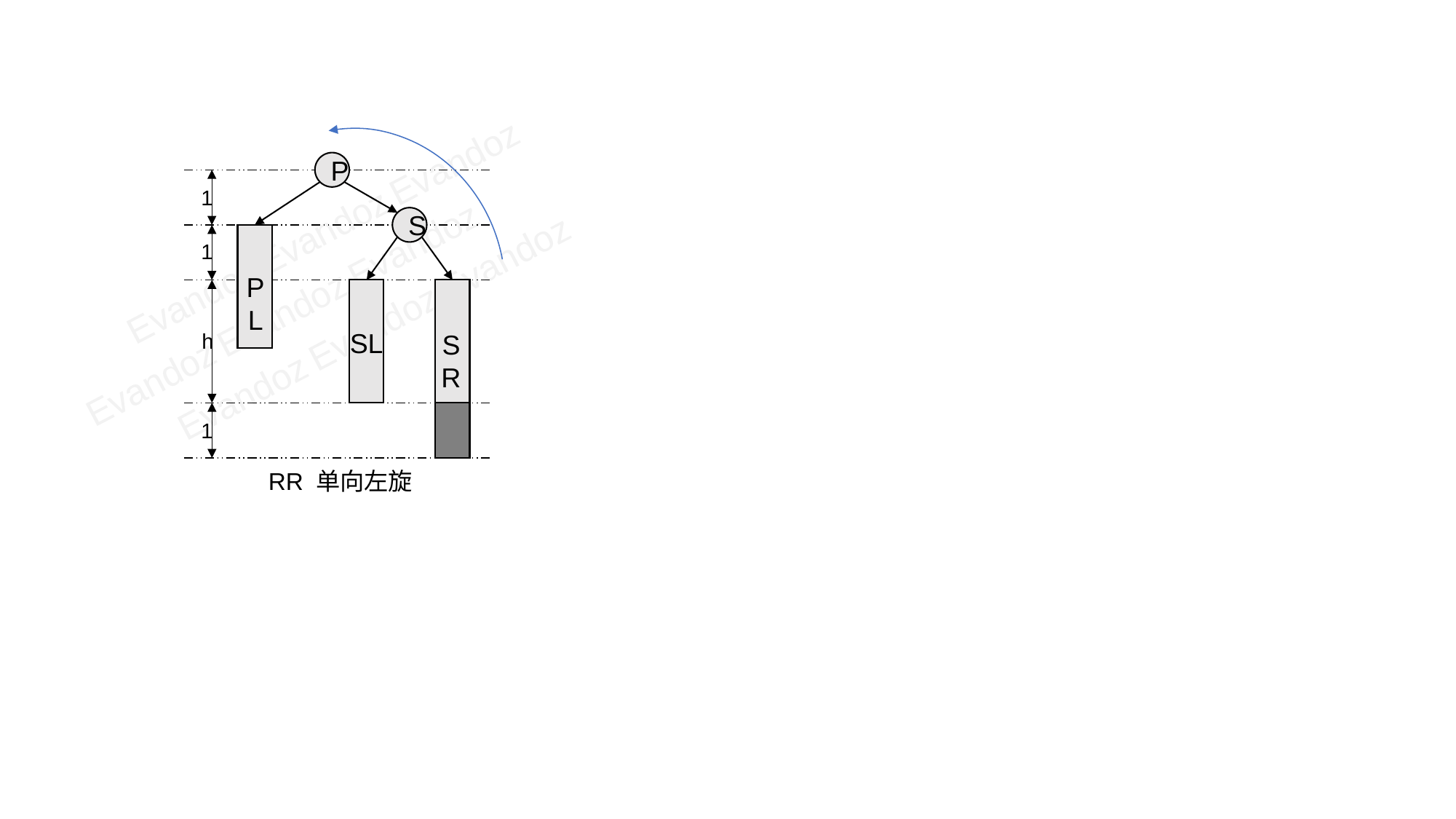

P
1
S
Evandoz
Evandoz
Evandoz
Evandoz
Evandoz
Evandoz
Evandoz
Evandoz
Evandoz

1
PL

SL
SR
h

1
RR 单向左旋